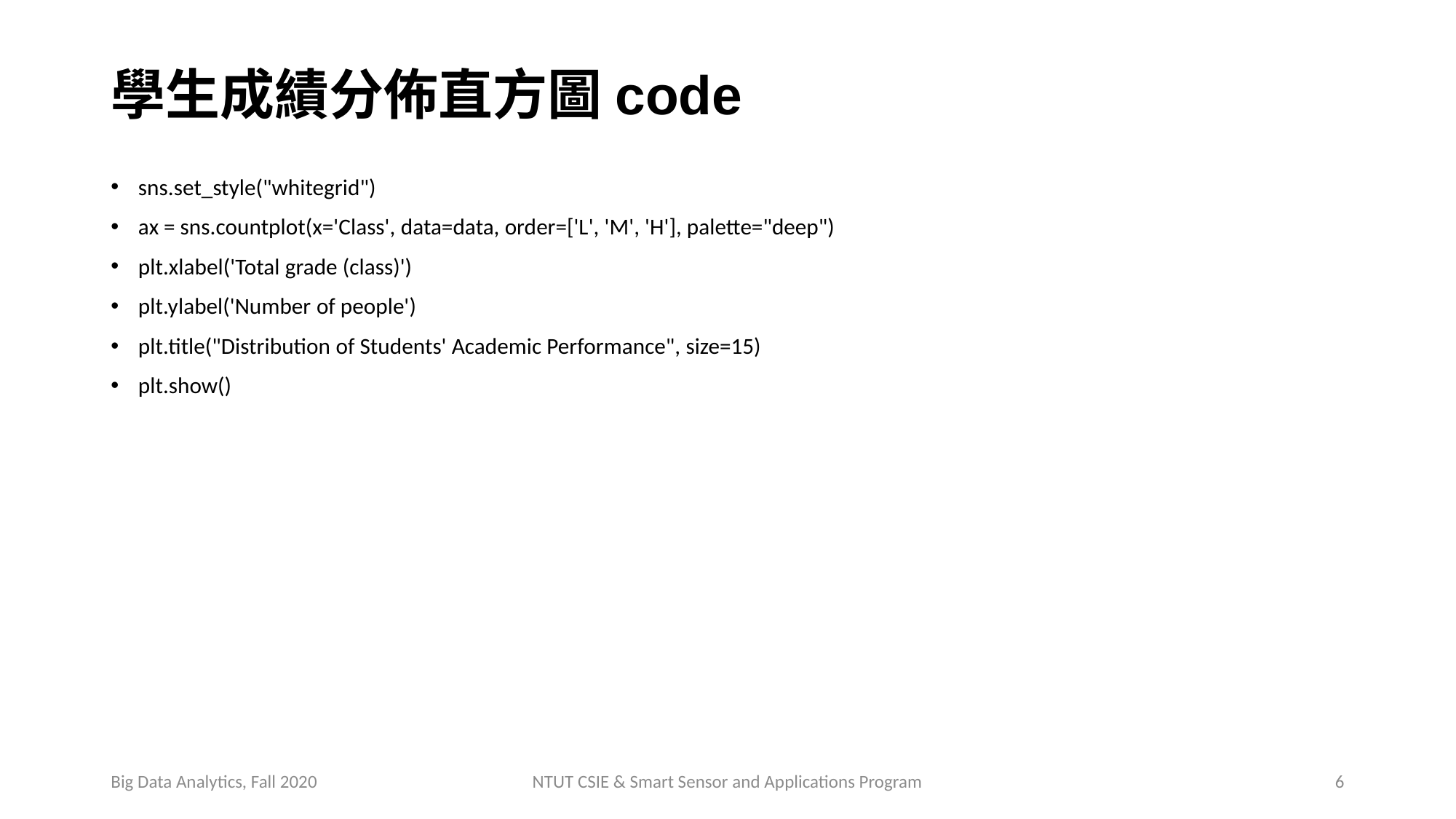

學生成績分佈直方圖code
sns.set_style("whitegrid")
ax = sns.countplot(x='Class', data=data, order=['L', 'M', 'H'], palette="deep")
plt.xlabel('Total grade (class)')
plt.ylabel('Number of people')
plt.title("Distribution of Students' Academic Performance", size=15)
plt.show()
Big Data Analytics, Fall 2020
NTUT CSIE & Smart Sensor and Applications Program
6